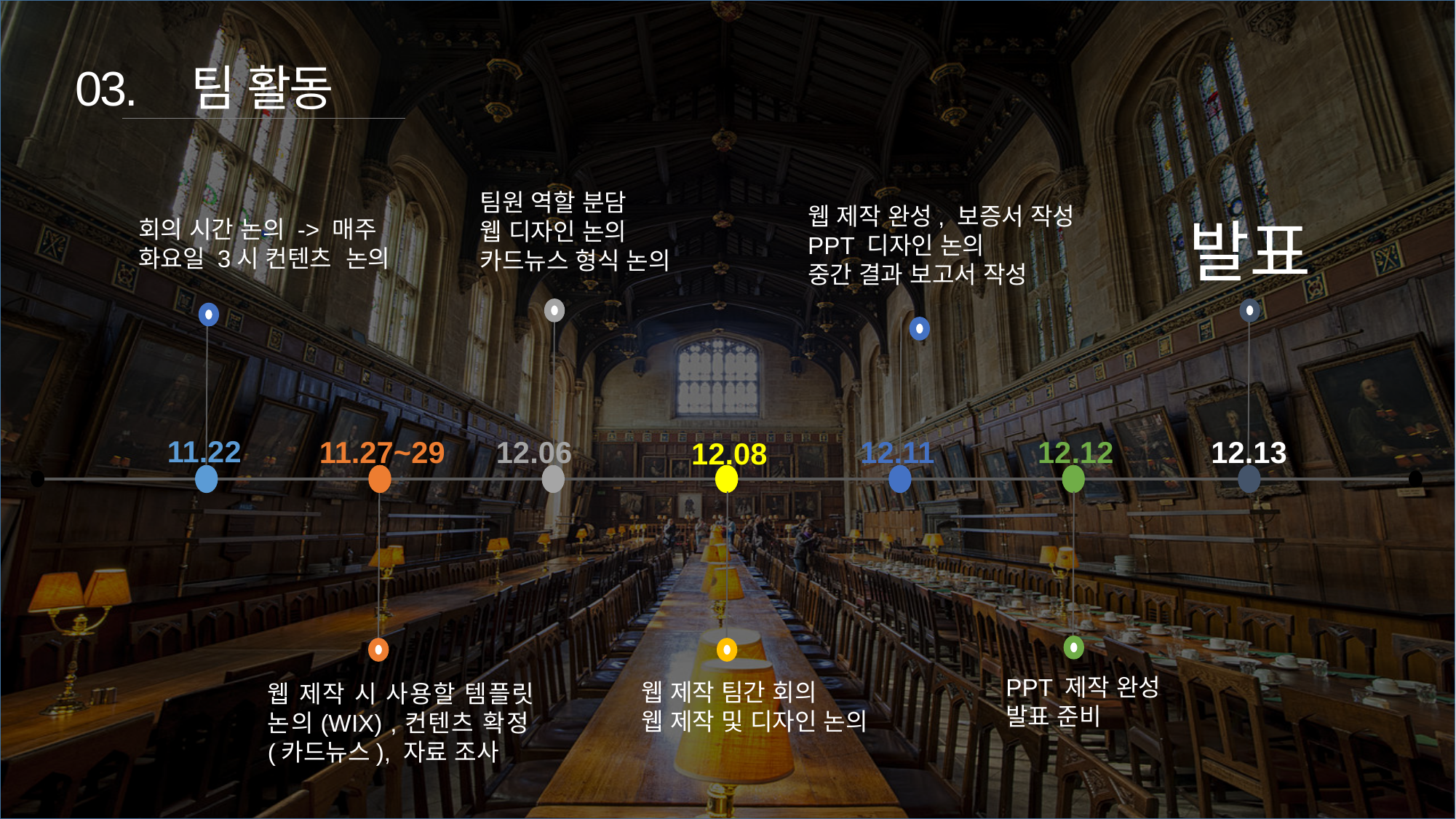

03.
팀 활동
팀원 역할 분담
웹 디자인 논의
카드뉴스 형식 논의

웹 제작 완성, 보증서 작성
PPT 디자인 논의
중간 결과 보고서 작성

발표
회의 시간 논의 -> 매주 화요일 3시 컨텐츠  논의

11.22
12.06
12.11
12.13
11.27~29
12.12
12.08
PPT 제작 완성
발표 준비
웹 제작 팀간 회의
웹 제작 및 디자인 논의
웹 제작 시 사용할 템플릿 논의(WIX) ,컨텐츠 확정(카드뉴스), 자료 조사